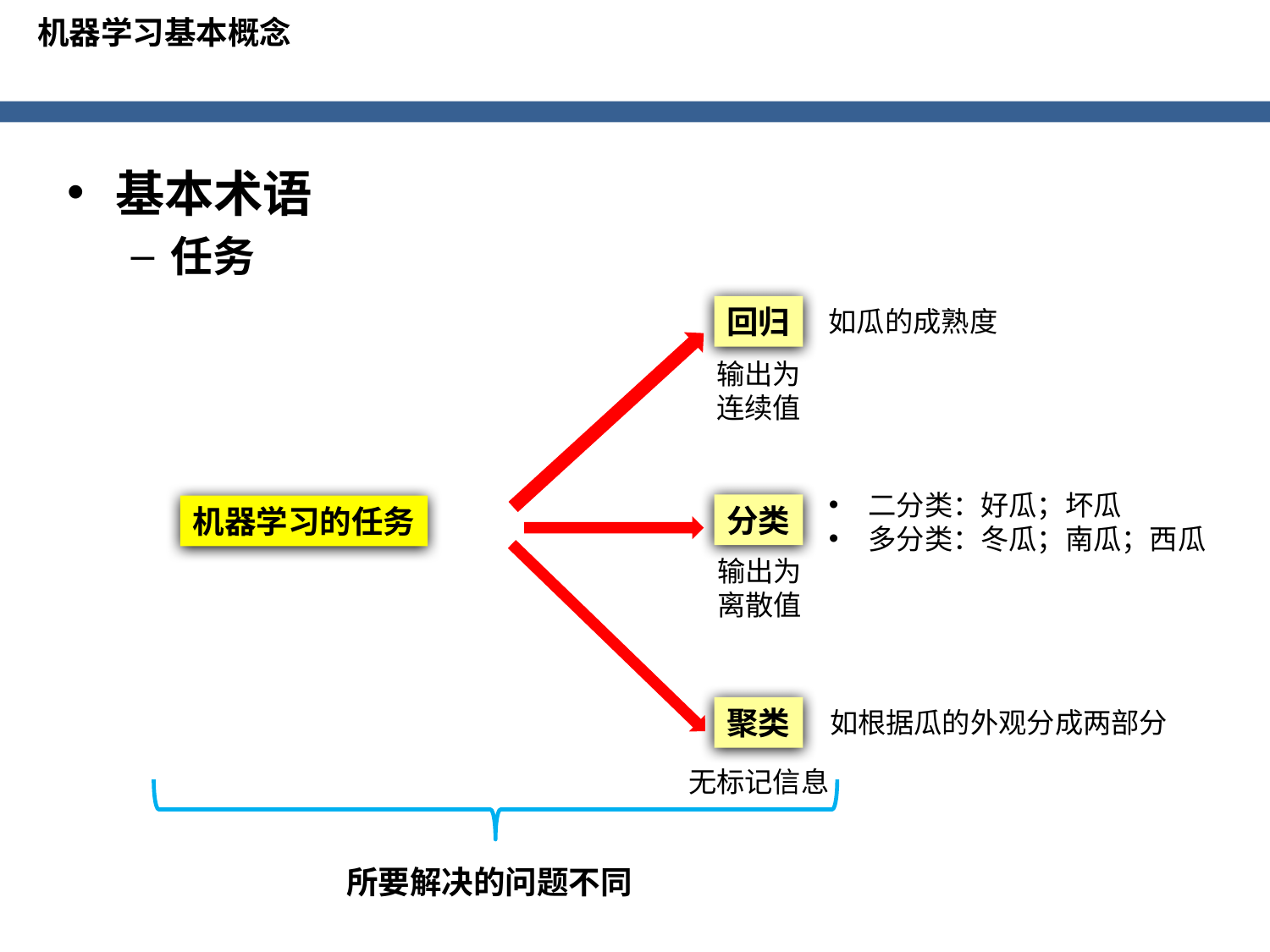

机器学习基本概念
基本术语
任务
回归
如瓜的成熟度
输出为
连续值

二分类：好瓜；坏瓜
多分类：冬瓜；南瓜；西瓜
分类
机器学习的任务

输出为
离散值

聚类
如根据瓜的外观分成两部分
无标记信息
所要解决的问题不同